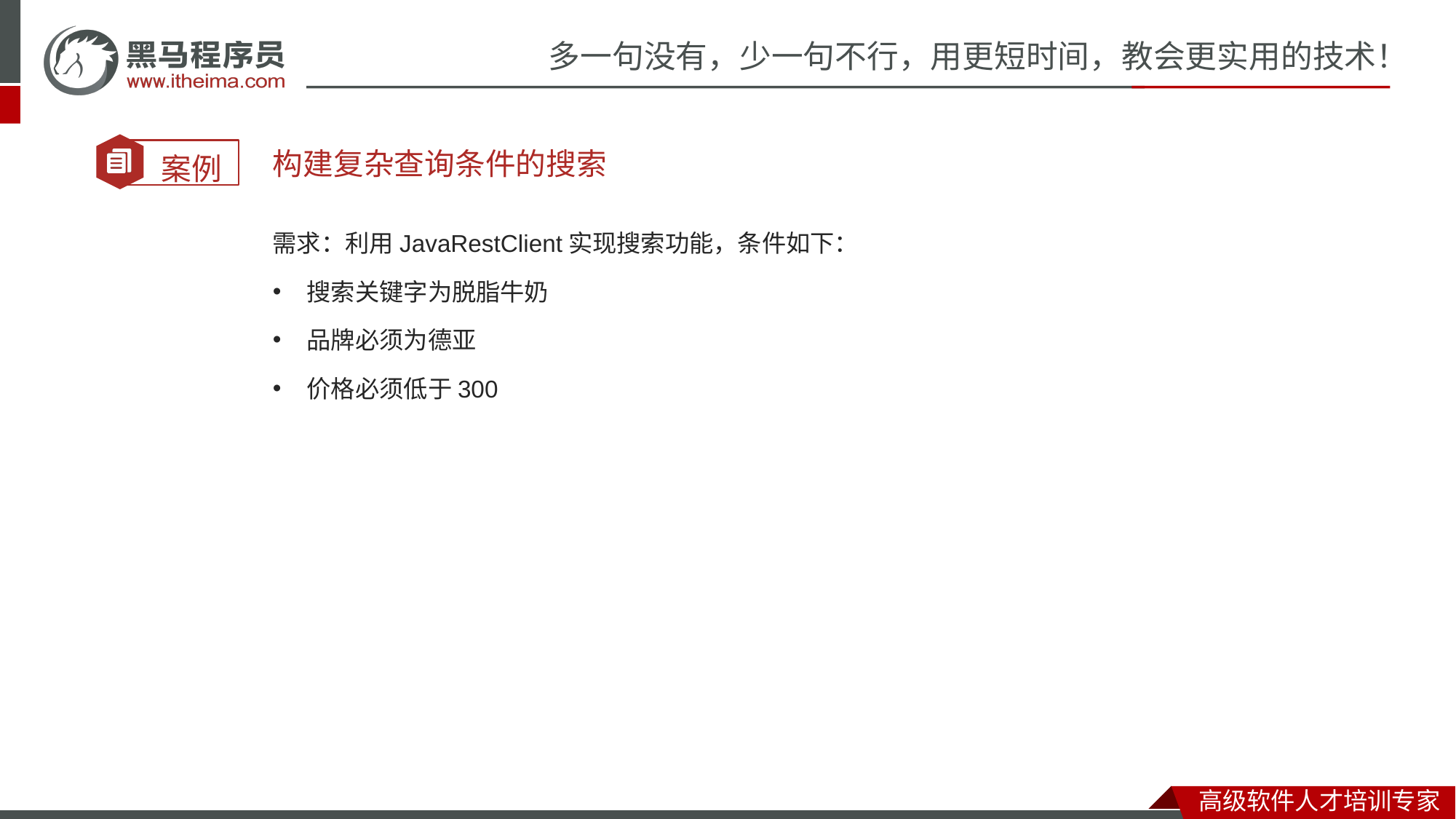

构建复杂查询条件的搜索
需求：利用JavaRestClient实现搜索功能，条件如下：
搜索关键字为脱脂牛奶
品牌必须为德亚
价格必须低于300